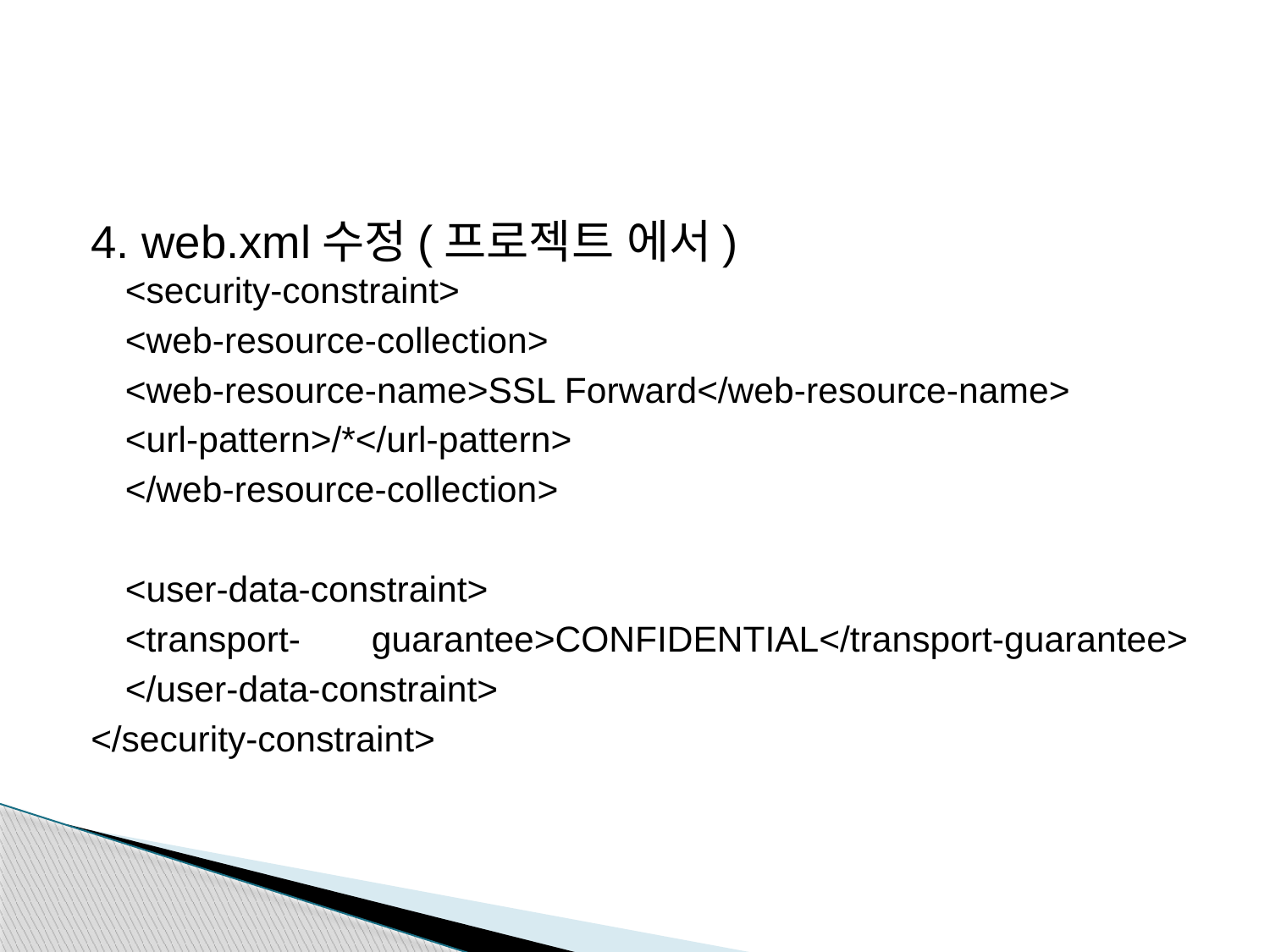

#
4. web.xml수정(프로젝트 에서)
<security-constraint>
		<web-resource-collection>
			<web-resource-name>SSL Forward</web-resource-name>
			<url-pattern>/*</url-pattern>
		</web-resource-collection>

		<user-data-constraint>
			<transport-			guarantee>CONFIDENTIAL</transport-guarantee>
		</user-data-constraint>
</security-constraint>